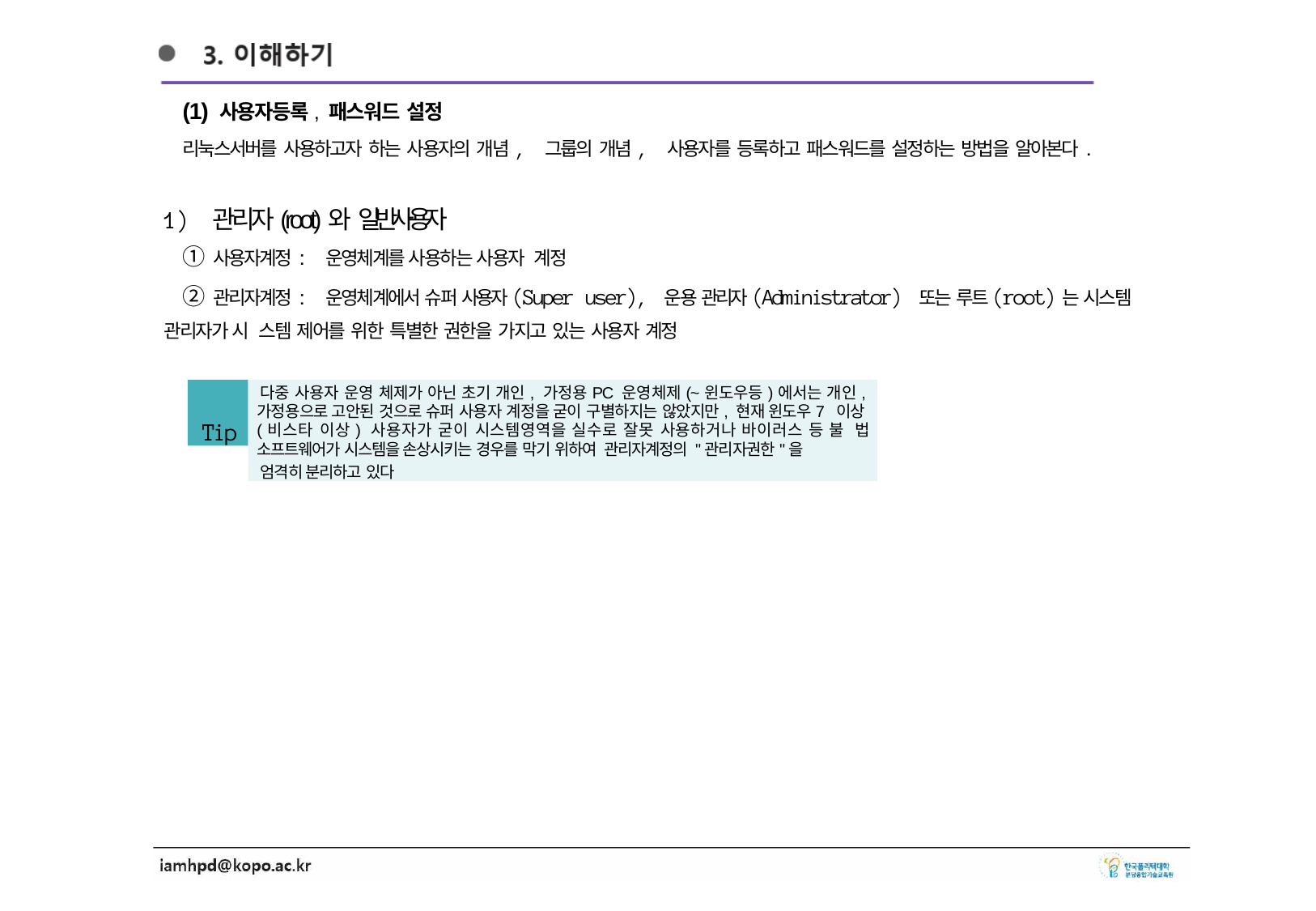

(1) 사용자등록, 패스워드 설정
리눅스서버를 사용하고자 하는 사용자의 개념, 그룹의 개념, 사용자를 등록하고 패스워드를 설정하는 방법을 알아본다.

1) 관리자(root)와 일반사용자
① 사용자계정: 운영체계를 사용하는 사용자 계정
② 관리자계정: 운영체계에서 슈퍼 사용자(Super user), 운용 관리자(Administrator) 또는 루트(root)는 시스템 관리자가 시  스템 제어를 위한 특별한 권한을 가지고 있는 사용자 계정

Tip
다중 사용자 운영 체제가 아닌 초기 개인, 가정용PC 운영체제(~윈도우등)에서는 개인,  가정용으로 고안된 것으로 슈퍼 사용자 계정을 굳이 구별하지는 않았지만, 현재 윈도우7  이상(비스타 이상) 사용자가 굳이 시스템영역을 실수로 잘못 사용하거나 바이러스 등 불  법 소프트웨어가 시스템을 손상시키는 경우를 막기 위하여 관리자계정의 "관리자권한"을
엄격히 분리하고 있다